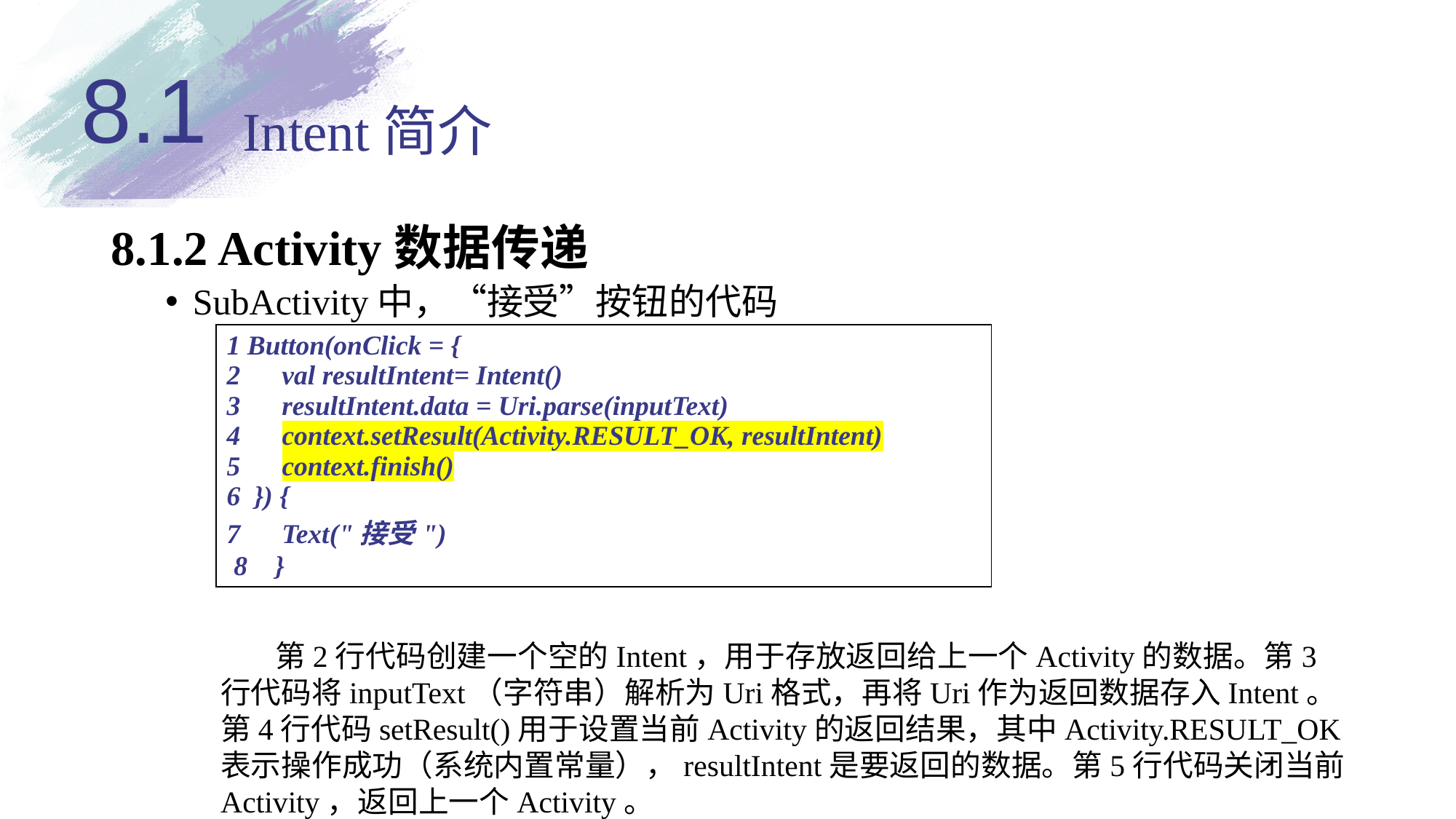

8.1
# Intent简介
8.1.2 Activity数据传递
SubActivity中，“接受”按钮的代码

| 1 Button(onClick = { 2 val resultIntent= Intent() 3 resultIntent.data = Uri.parse(inputText) 4 context.setResult(Activity.RESULT\_OK, resultIntent) 5 context.finish() 6 }) { 7 Text("接受") 8 } |
| --- |
第2行代码创建一个空的Intent，用于存放返回给上一个Activity的数据。第3行代码将inputText（字符串）解析为Uri格式，再将Uri作为返回数据存入Intent。第4行代码setResult()用于设置当前Activity的返回结果，其中Activity.RESULT_OK 表示操作成功（系统内置常量），resultIntent是要返回的数据。第5行代码关闭当前Activity，返回上一个Activity。